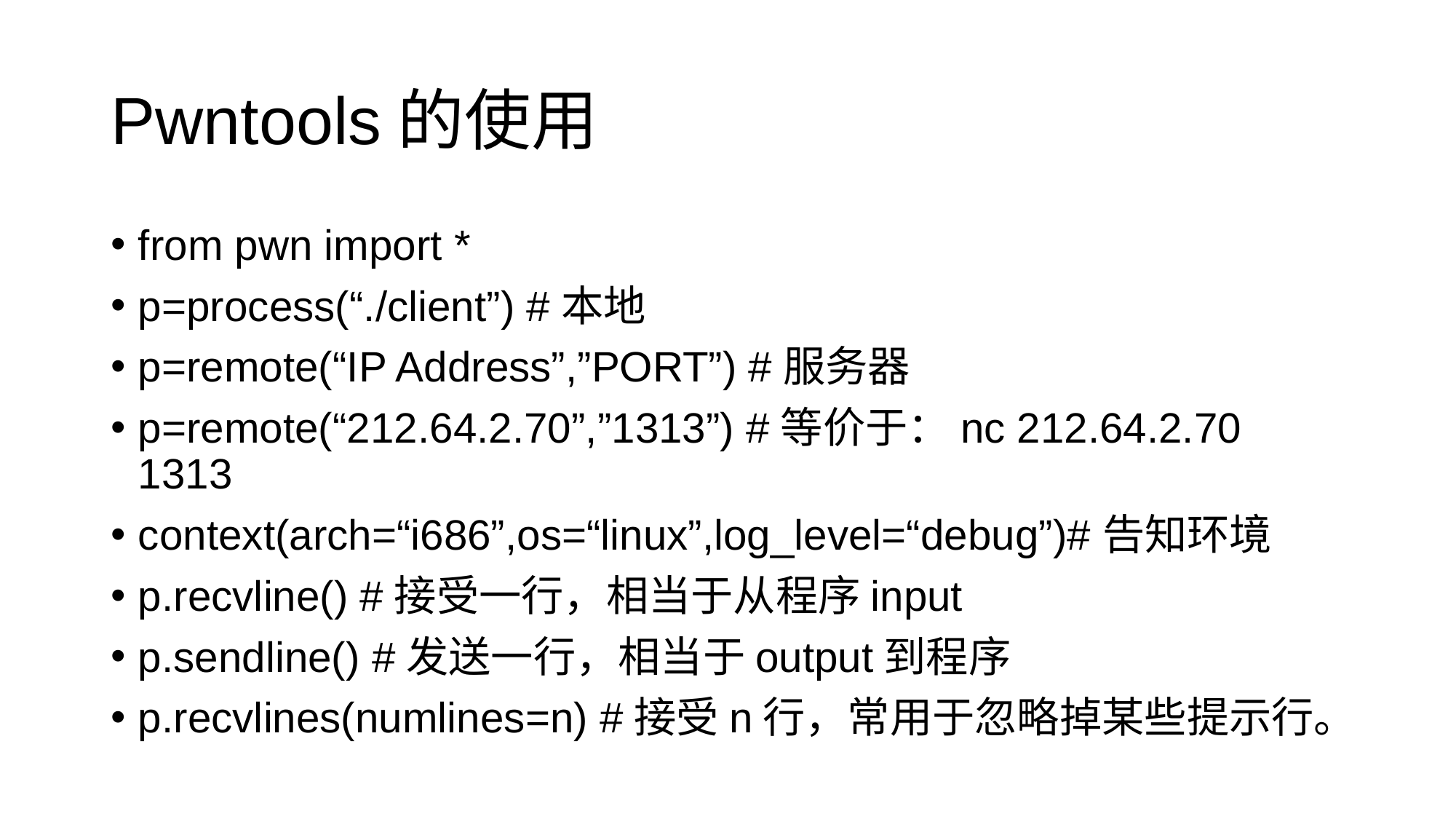

# Pwntools的使用
from pwn import *
p=process(“./client”) #本地
p=remote(“IP Address”,”PORT”) #服务器
p=remote(“212.64.2.70”,”1313”) #等价于：nc 212.64.2.70 1313
context(arch=“i686”,os=“linux”,log_level=“debug”)#告知环境
p.recvline() #接受一行，相当于从程序input
p.sendline() #发送一行，相当于output到程序
p.recvlines(numlines=n) #接受n行，常用于忽略掉某些提示行。